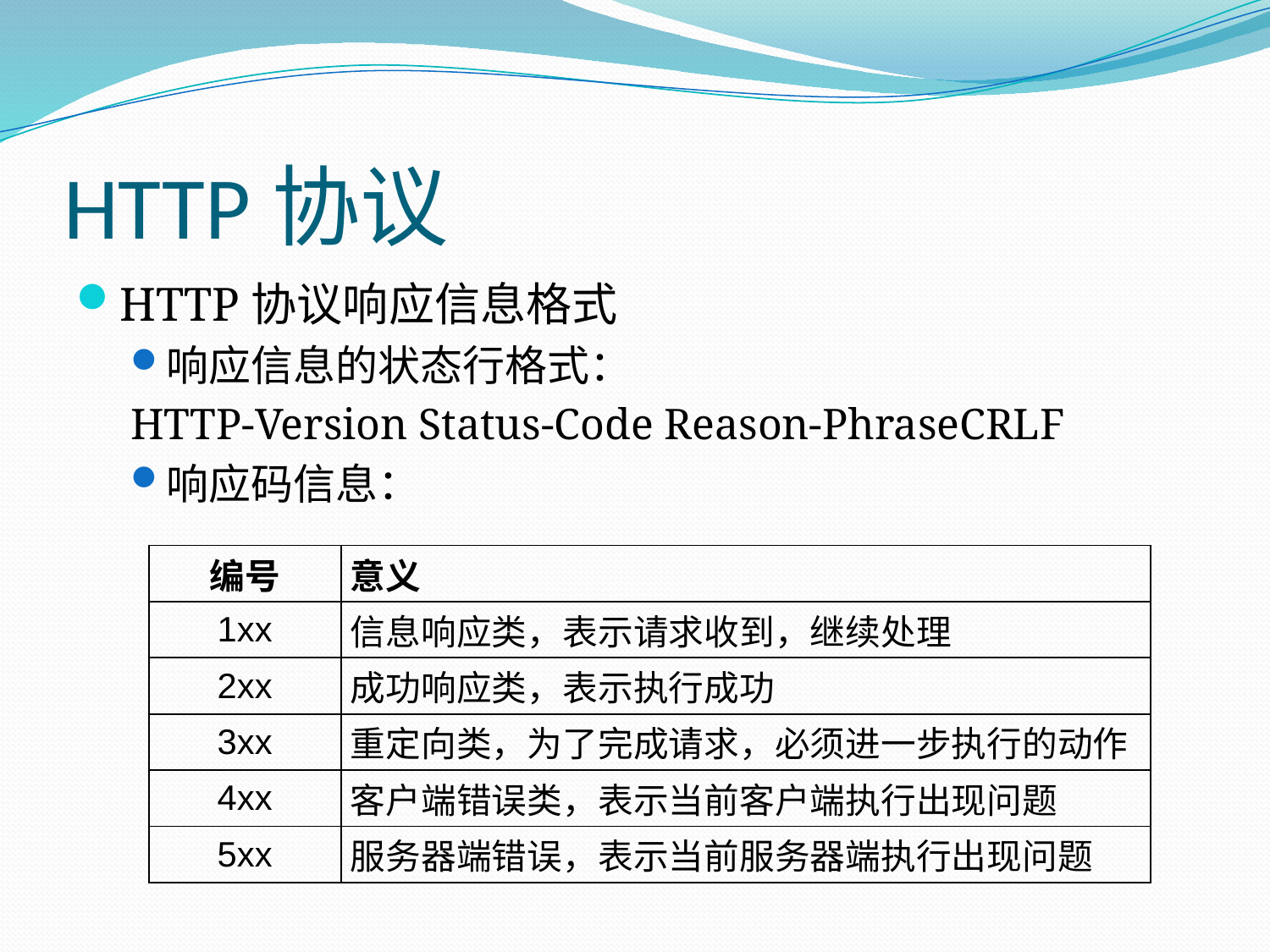

# HTTP协议
HTTP协议响应信息格式
响应信息的状态行格式：
HTTP-Version Status-Code Reason-PhraseCRLF
响应码信息：

| 编号 | 意义 |
| --- | --- |
| 1xx | 信息响应类，表示请求收到，继续处理 |
| 2xx | 成功响应类，表示执行成功 |
| 3xx | 重定向类，为了完成请求，必须进一步执行的动作 |
| 4xx | 客户端错误类，表示当前客户端执行出现问题 |
| 5xx | 服务器端错误，表示当前服务器端执行出现问题 |